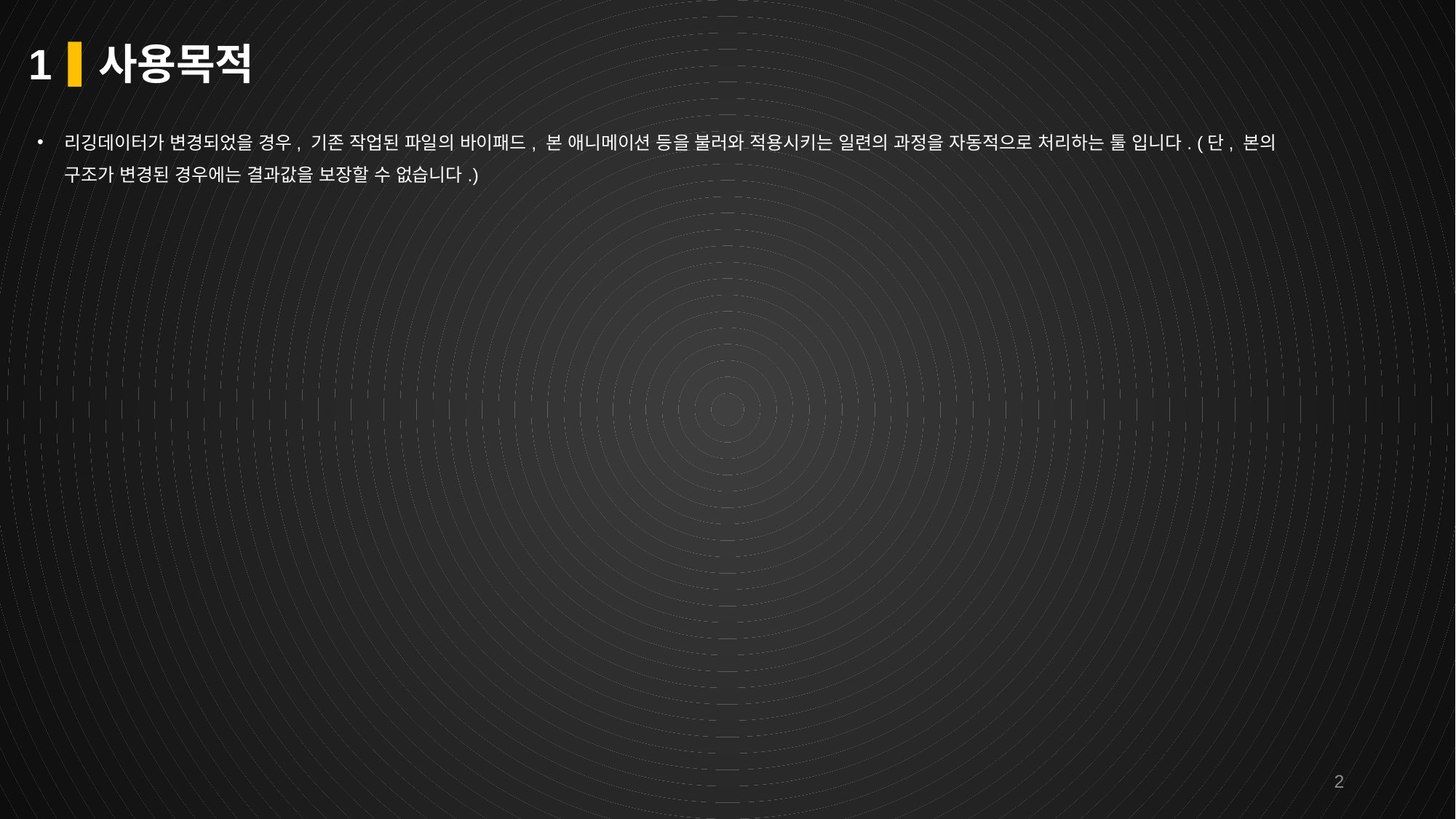

# 1   사용목적

리깅데이터가 변경되었을 경우, 기존 작업된 파일의 바이패드, 본 애니메이션 등을 불러와 적용시키는 일련의 과정을 자동적으로 처리하는 툴 입니다. (단, 본의 구조가 변경된 경우에는 결과값을 보장할 수 없습니다.)
2